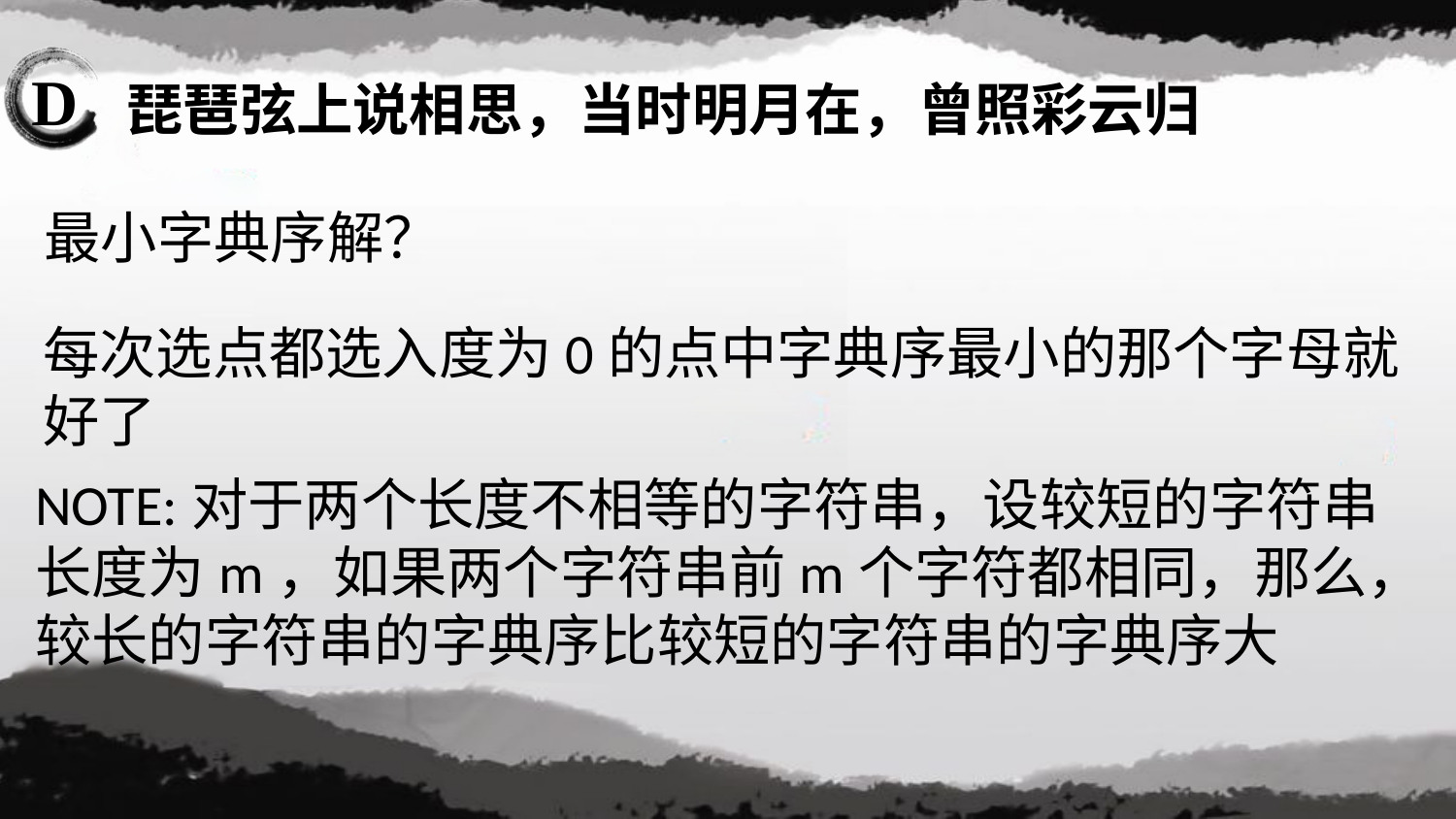

D
琵琶弦上说相思，当时明月在，曾照彩云归
最小字典序解？
每次选点都选入度为0的点中字典序最小的那个字母就好了
NOTE:对于两个长度不相等的字符串，设较短的字符串长度为m，如果两个字符串前m个字符都相同，那么，较长的字符串的字典序比较短的字符串的字典序大